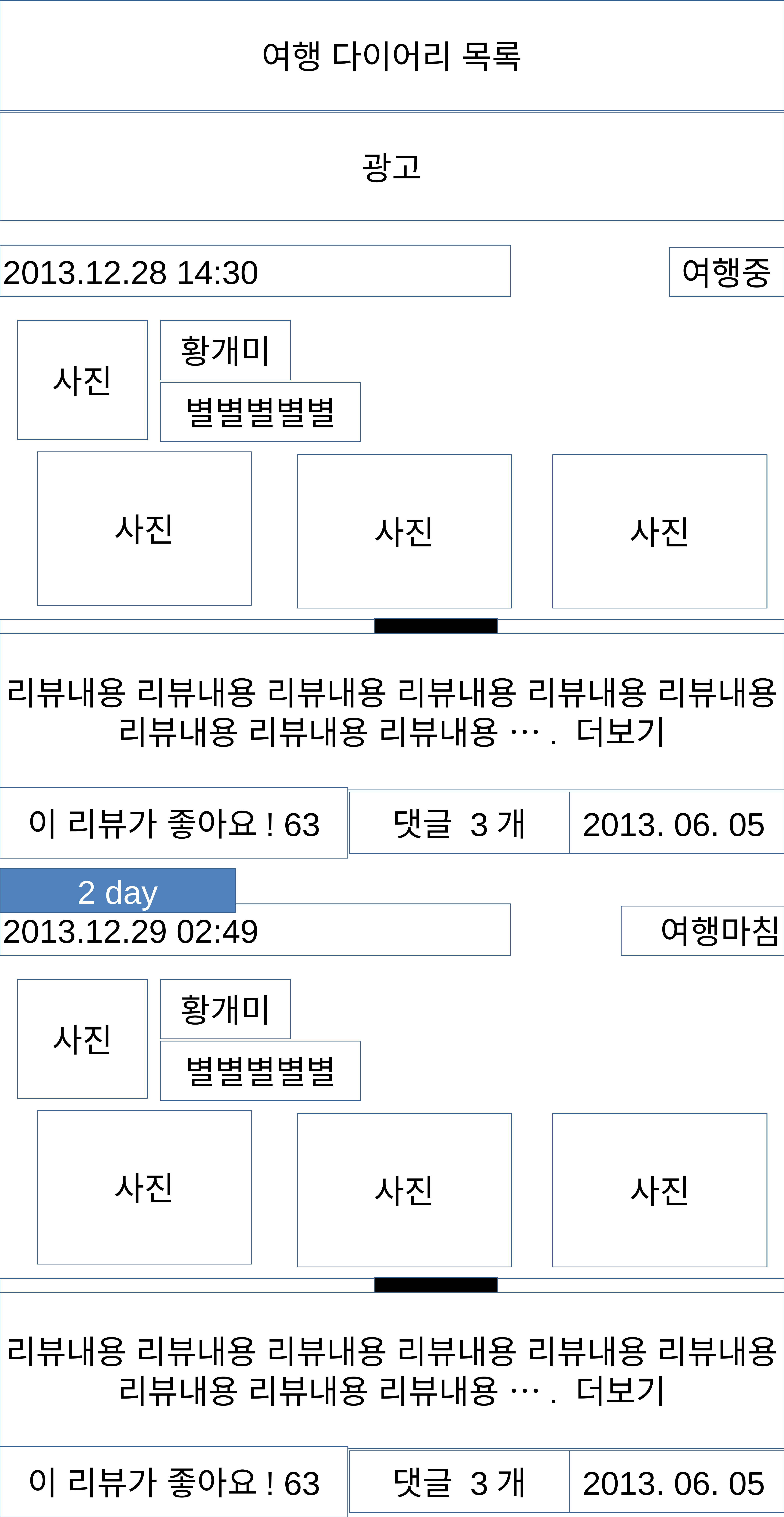

여행 다이어리 목록
광고
2013.12.28 14:30
여행중
사진
황개미
별별별별별
사진
사진
사진

리뷰내용 리뷰내용 리뷰내용 리뷰내용 리뷰내용 리뷰내용 리뷰내용 리뷰내용 리뷰내용 …. 더보기
이 리뷰가 좋아요! 63
댓글 3개
2013. 06. 05
2 day
2013.12.29 02:49
여행마침
사진
황개미
별별별별별
사진
사진
사진

리뷰내용 리뷰내용 리뷰내용 리뷰내용 리뷰내용 리뷰내용 리뷰내용 리뷰내용 리뷰내용 …. 더보기
이 리뷰가 좋아요! 63
댓글 3개
2013. 06. 05